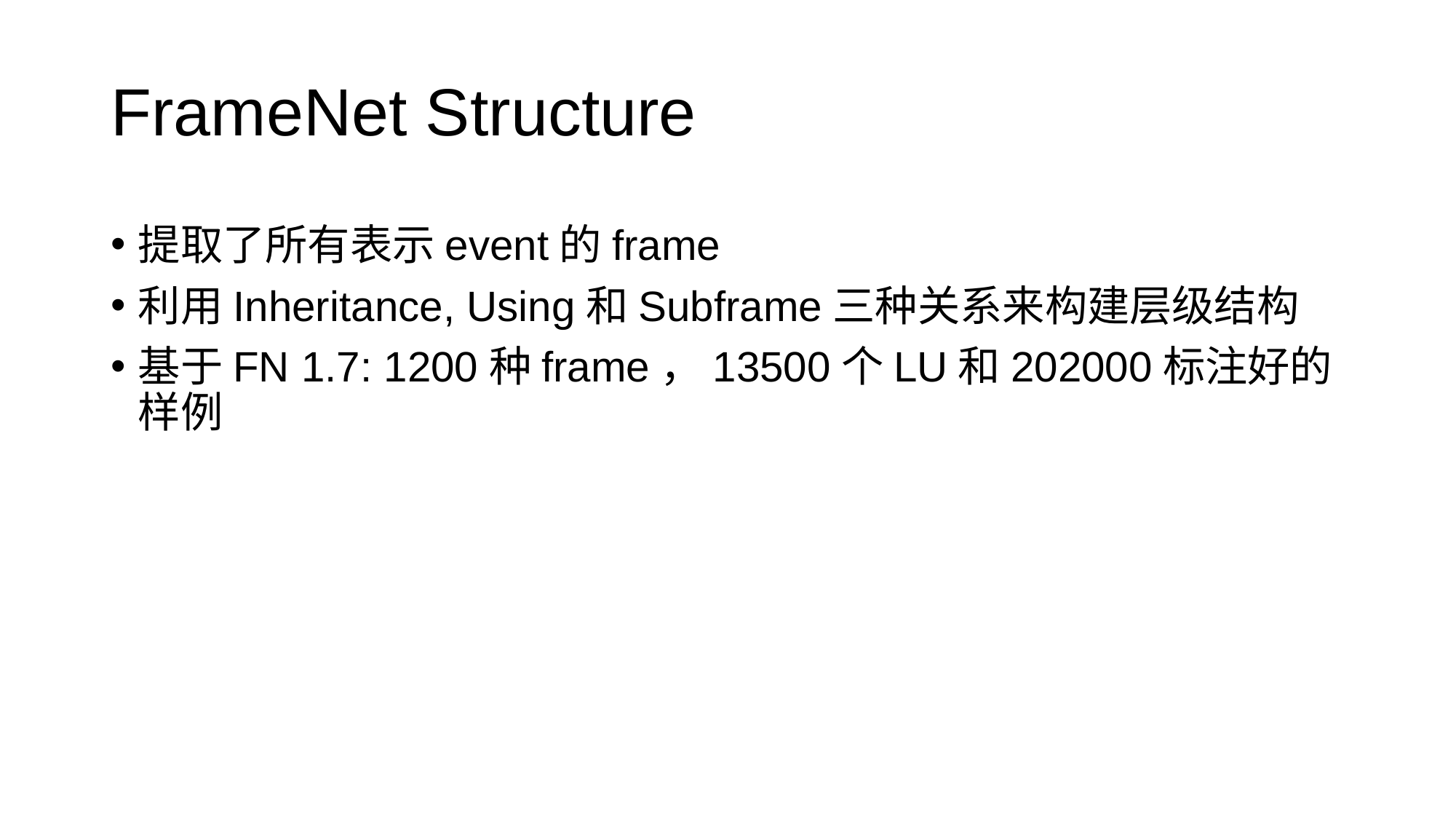

# FrameNet Structure
提取了所有表示event的frame
利用Inheritance, Using和Subframe三种关系来构建层级结构
基于FN 1.7: 1200种frame，13500个LU和202000标注好的样例